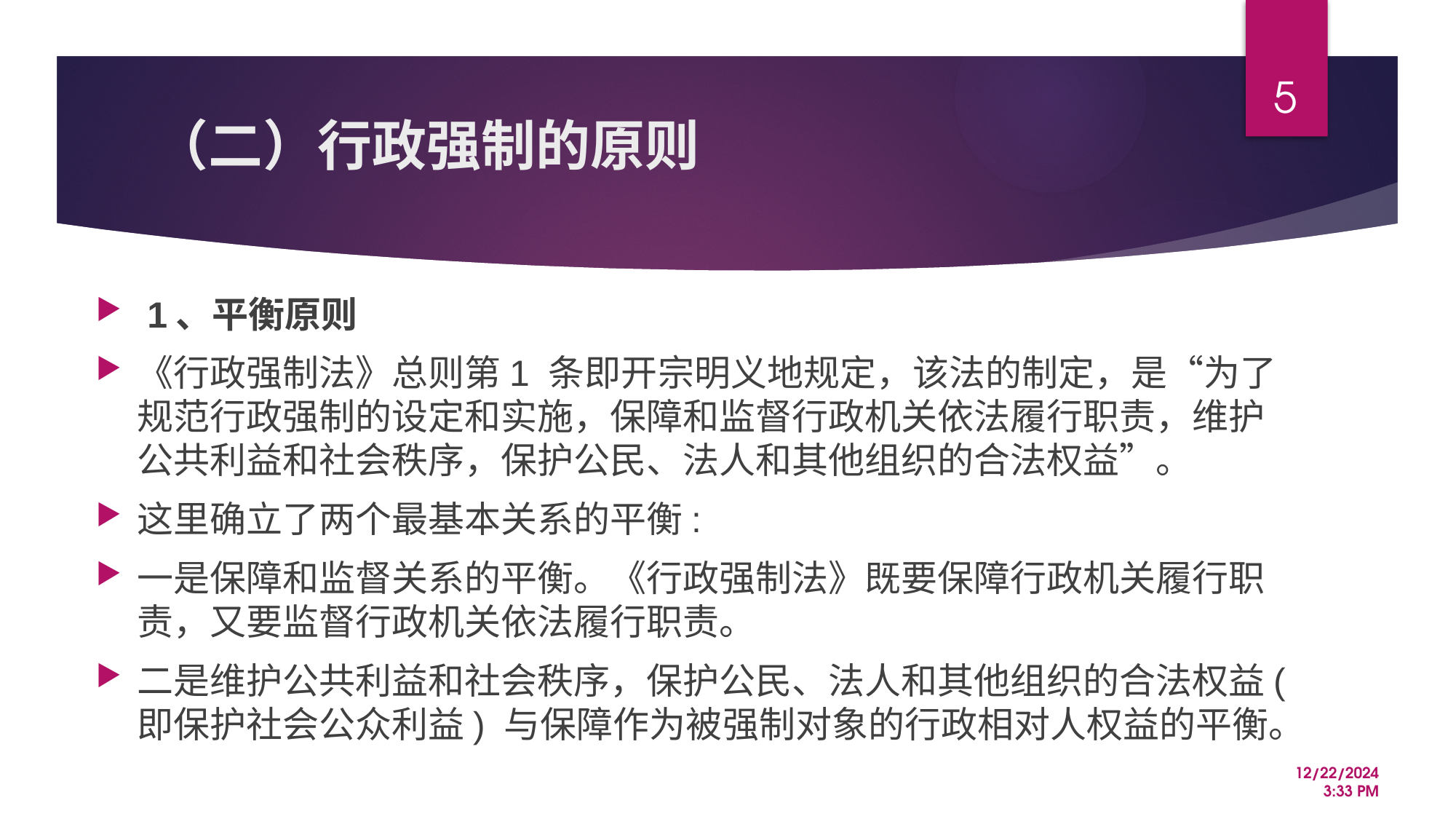

5
# （二）行政强制的原则
 1、平衡原则
《行政强制法》总则第1 条即开宗明义地规定，该法的制定，是“为了规范行政强制的设定和实施，保障和监督行政机关依法履行职责，维护公共利益和社会秩序，保护公民、法人和其他组织的合法权益”。
这里确立了两个最基本关系的平衡:
一是保障和监督关系的平衡。《行政强制法》既要保障行政机关履行职责，又要监督行政机关依法履行职责。
二是维护公共利益和社会秩序，保护公民、法人和其他组织的合法权益( 即保护社会公众利益) 与保障作为被强制对象的行政相对人权益的平衡。
12/22/2024 3:33 PM